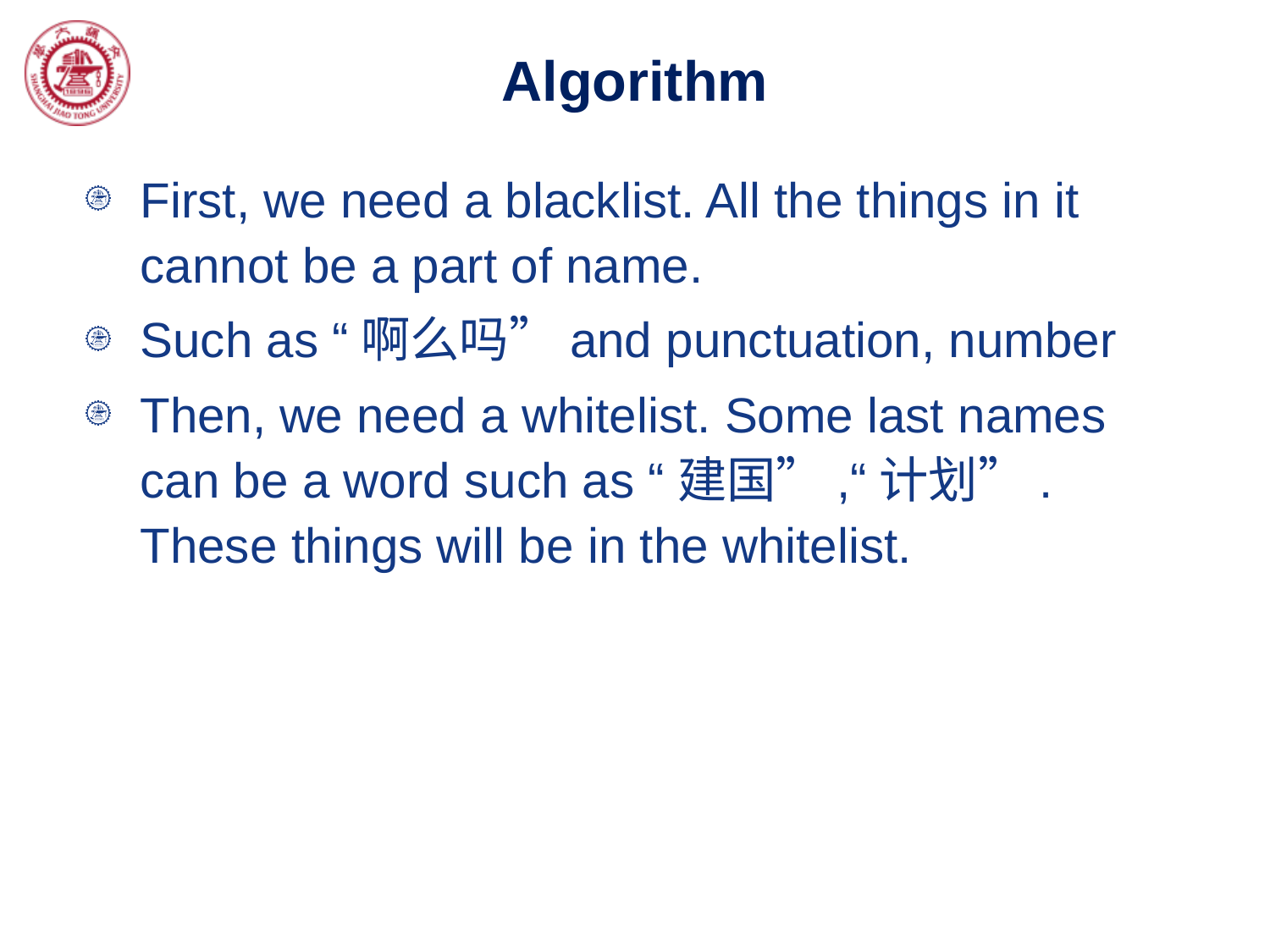

# Algorithm
First, we need a blacklist. All the things in it cannot be a part of name.
Such as “啊么吗”and punctuation, number
Then, we need a whitelist. Some last names can be a word such as “建国”,“计划”. These things will be in the whitelist.